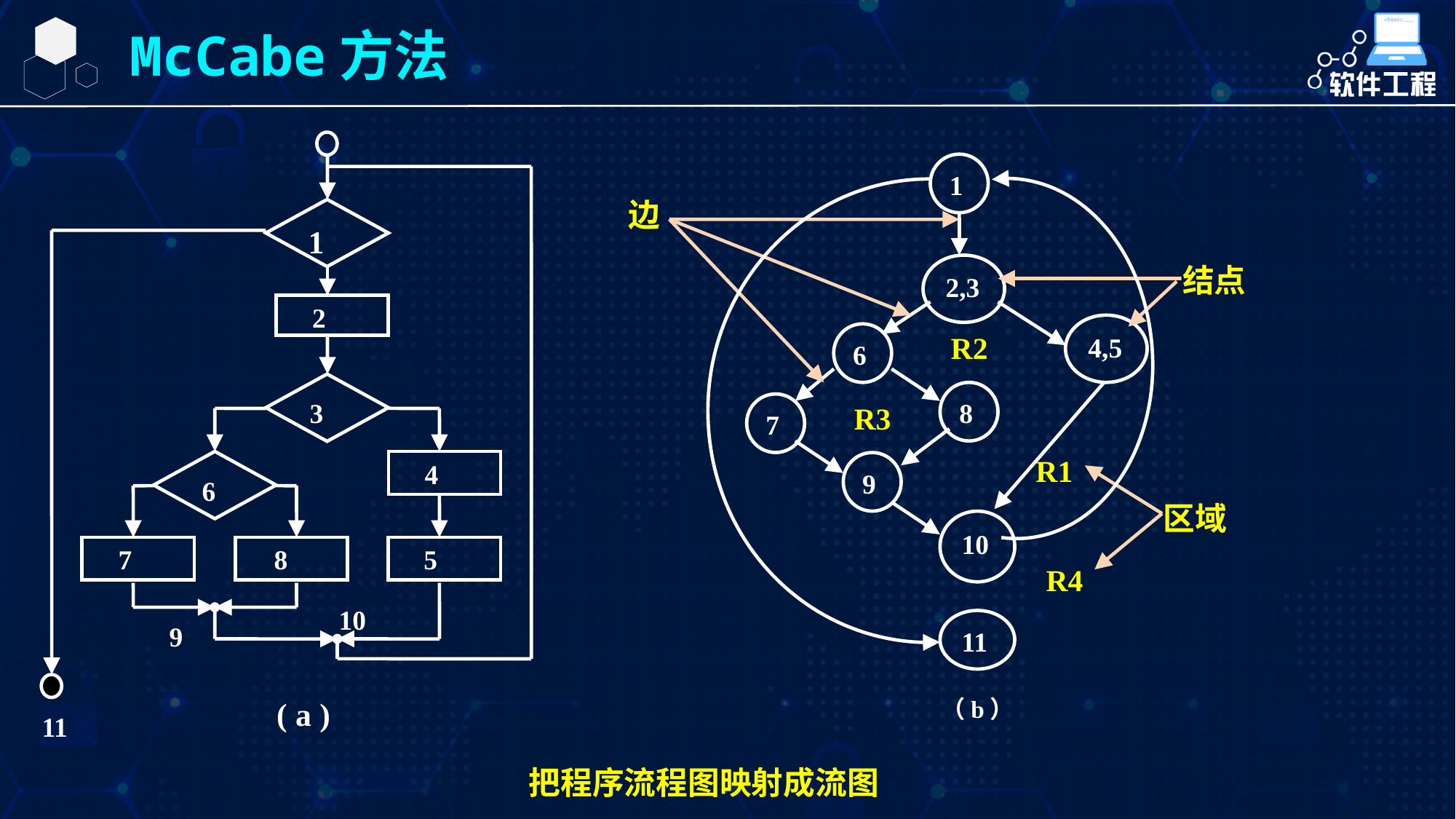

McCabe方法

1

2

3

6
4

7
8
5

10

9

( a )
11
1

边

2,3
结点

4,5
6
R2

8

7
R3

R1
9

区域

10

R4
11
（b）
把程序流程图映射成流图